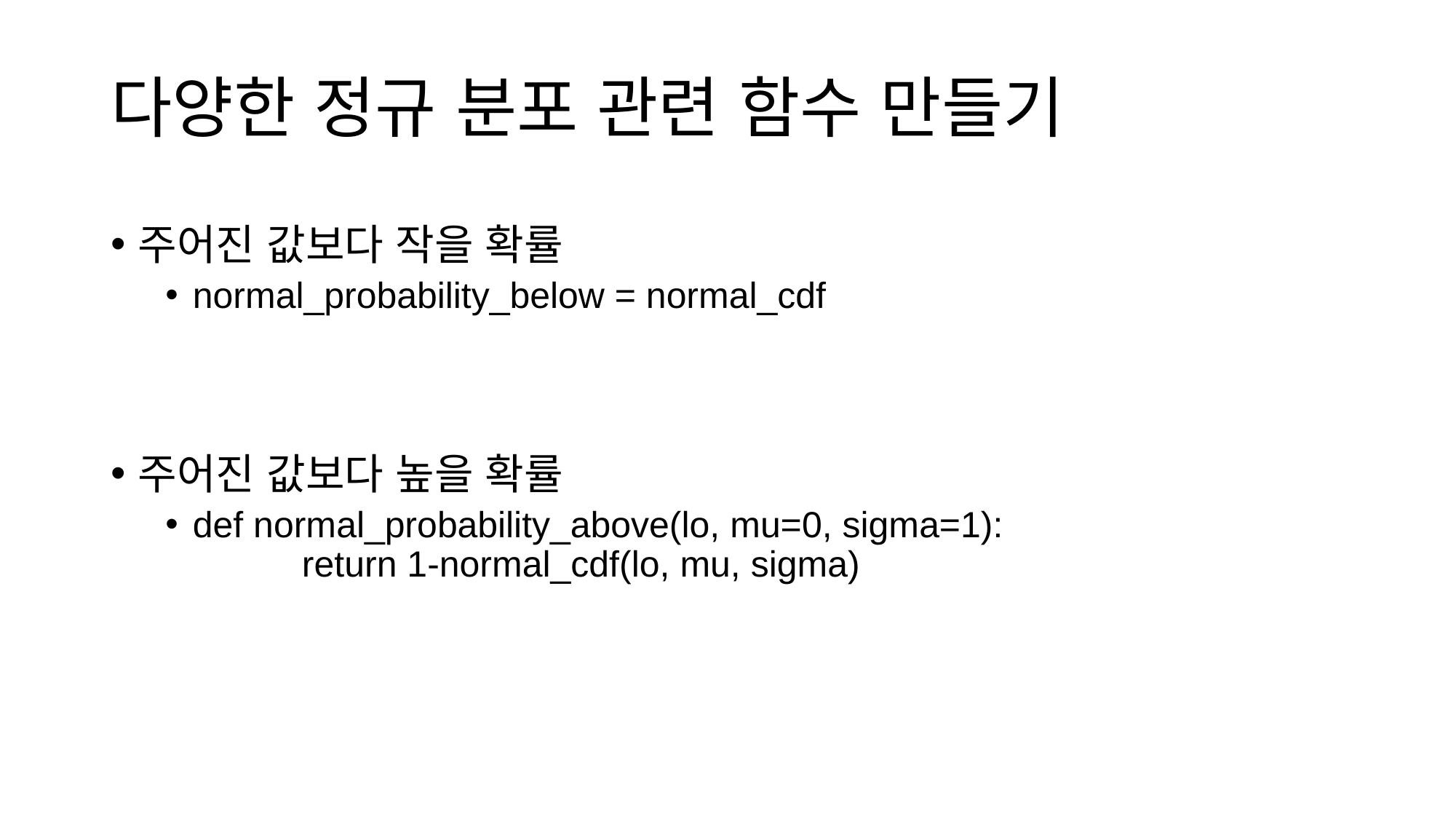

# 다양한 정규 분포 관련 함수 만들기
주어진 값보다 작을 확률
normal_probability_below = normal_cdf

주어진 값보다 높을 확률
def normal_probability_above(lo, mu=0, sigma=1):
	return 1-normal_cdf(lo, mu, sigma)